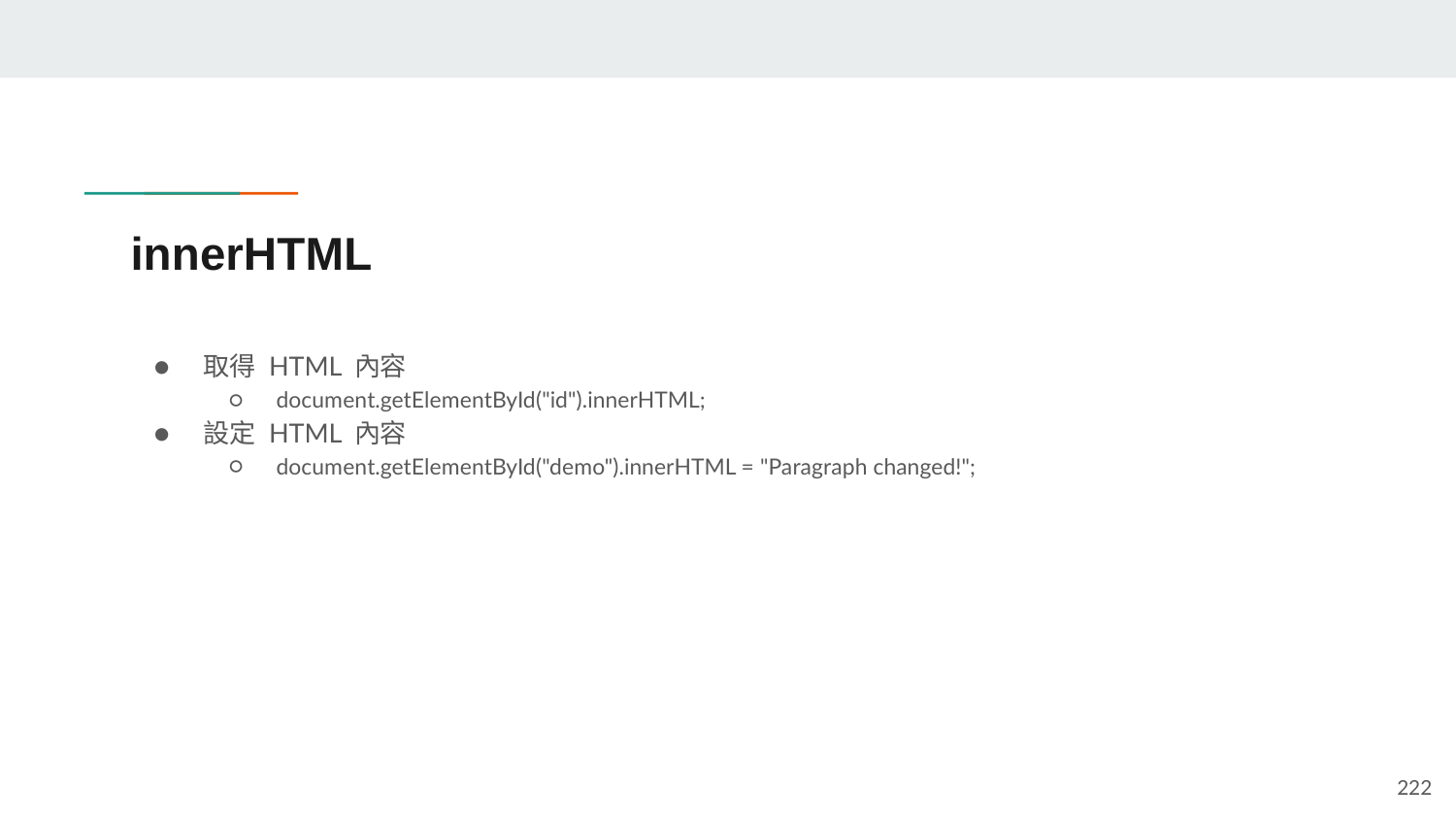

# innerHTML
取得 HTML 內容
document.getElementById("id").innerHTML;
設定 HTML 內容
document.getElementById("demo").innerHTML = "Paragraph changed!";

222